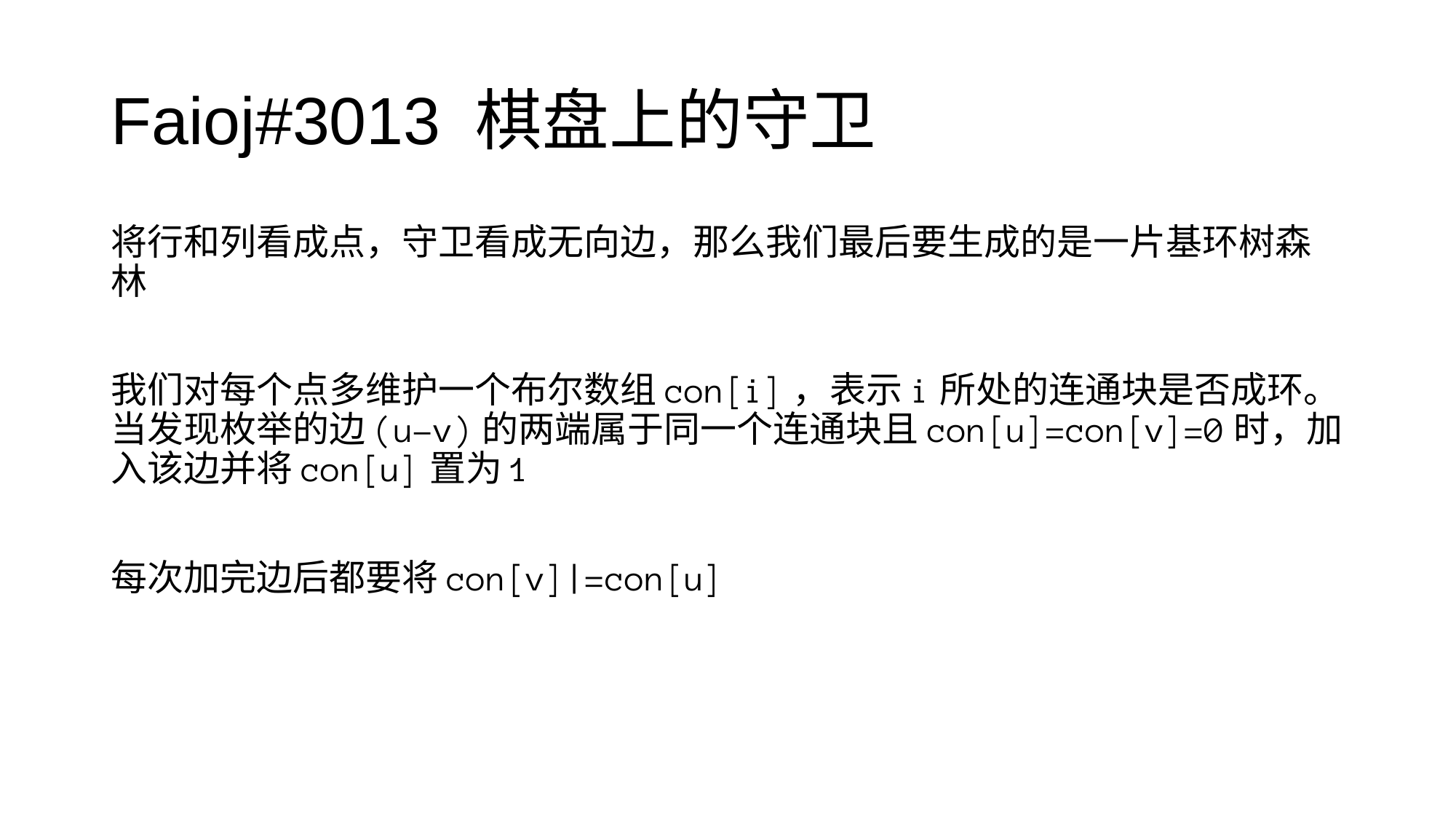

# Faioj#3013 棋盘上的守卫
将行和列看成点，守卫看成无向边，那么我们最后要生成的是一片基环树森林

我们对每个点多维护一个布尔数组con[i]，表示i所处的连通块是否成环。当发现枚举的边(u-v)的两端属于同一个连通块且con[u]=con[v]=0时，加入该边并将con[u]置为1

每次加完边后都要将con[v]|=con[u]